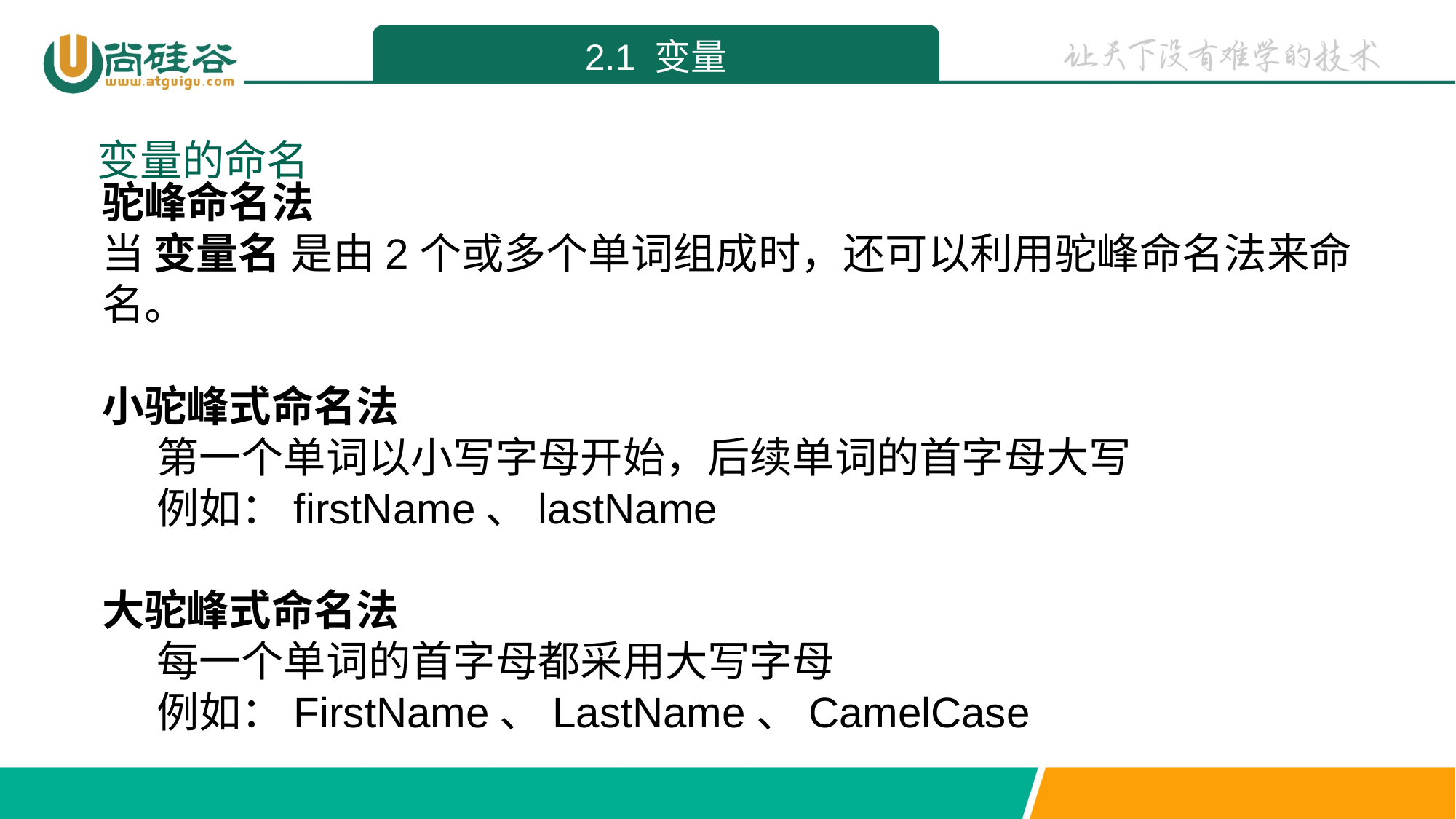

2.1 变量
变量的命名
驼峰命名法
当 变量名 是由2个或多个单词组成时，还可以利用驼峰命名法来命名。

小驼峰式命名法
第一个单词以小写字母开始，后续单词的首字母大写
例如：firstName、lastName

大驼峰式命名法
每一个单词的首字母都采用大写字母
例如：FirstName、LastName、CamelCase